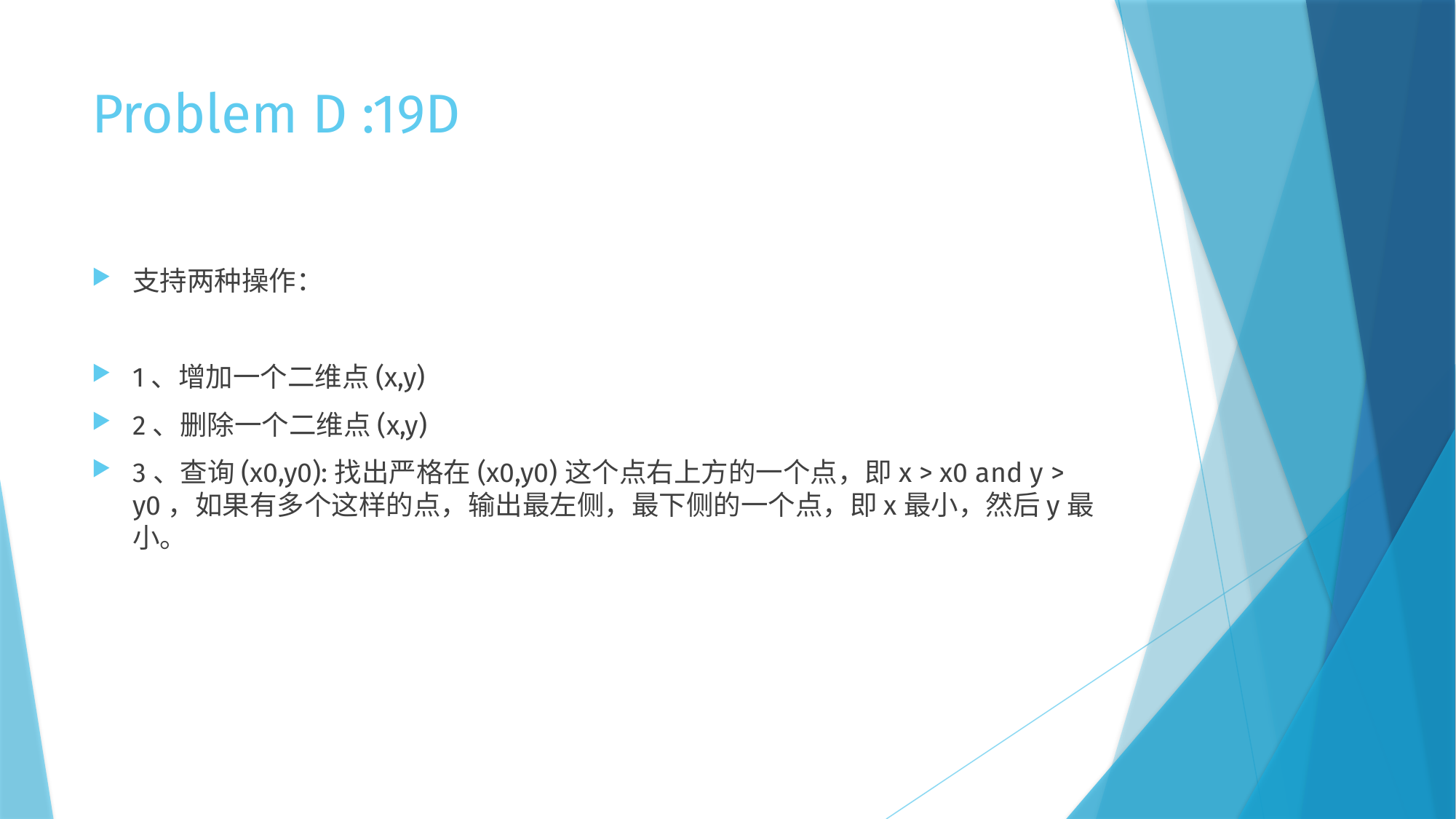

# Problem D :19D
支持两种操作：

1、增加一个二维点(x,y)
2、删除一个二维点(x,y)
3、查询(x0,y0):找出严格在(x0,y0)这个点右上方的一个点，即x > x0 and y > y0，如果有多个这样的点，输出最左侧，最下侧的一个点，即x最小，然后y最小。